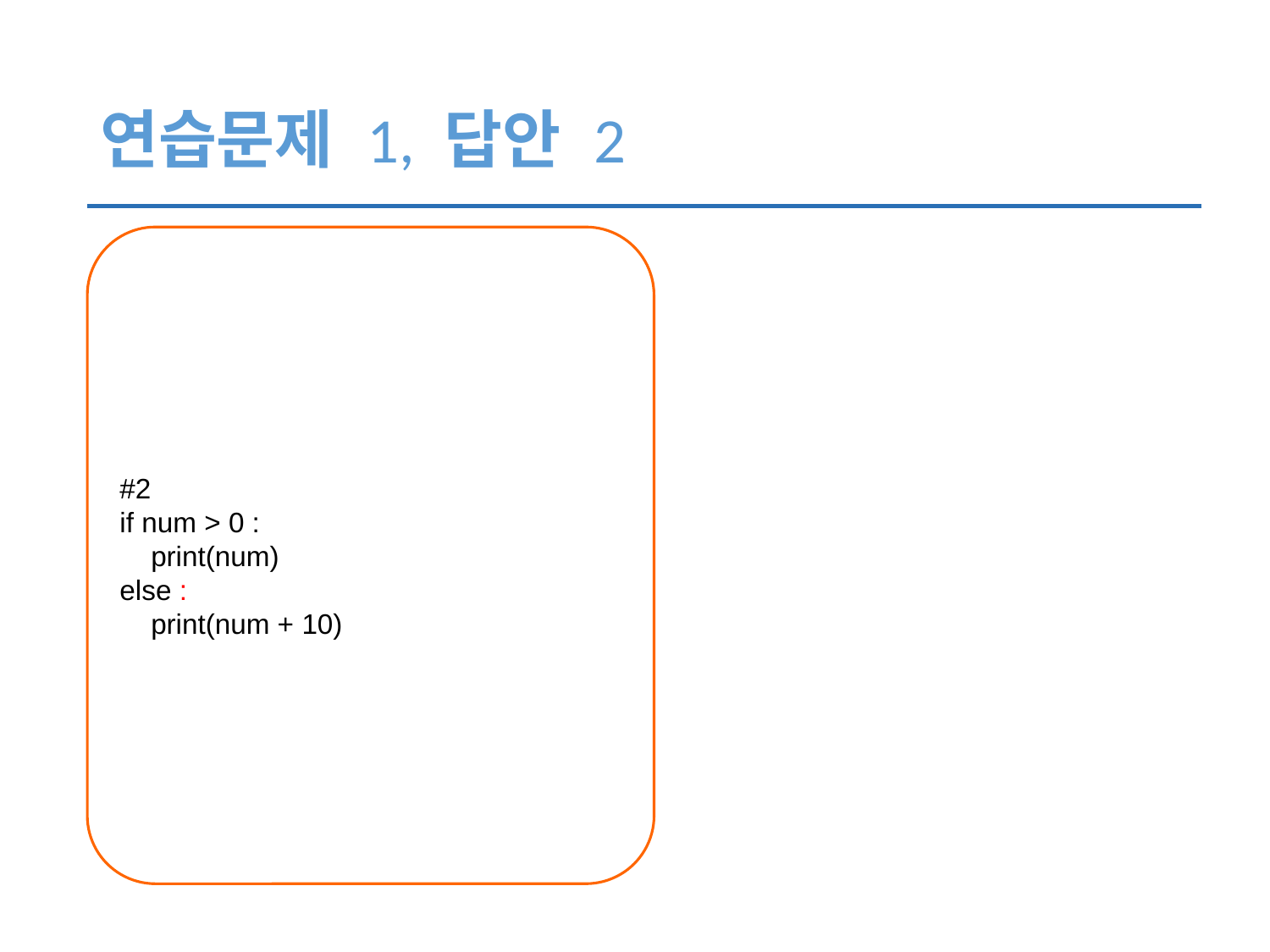

# 연습문제 1, 답안 2

#2
if num > 0 :
    print(num)
else :
    print(num + 10)